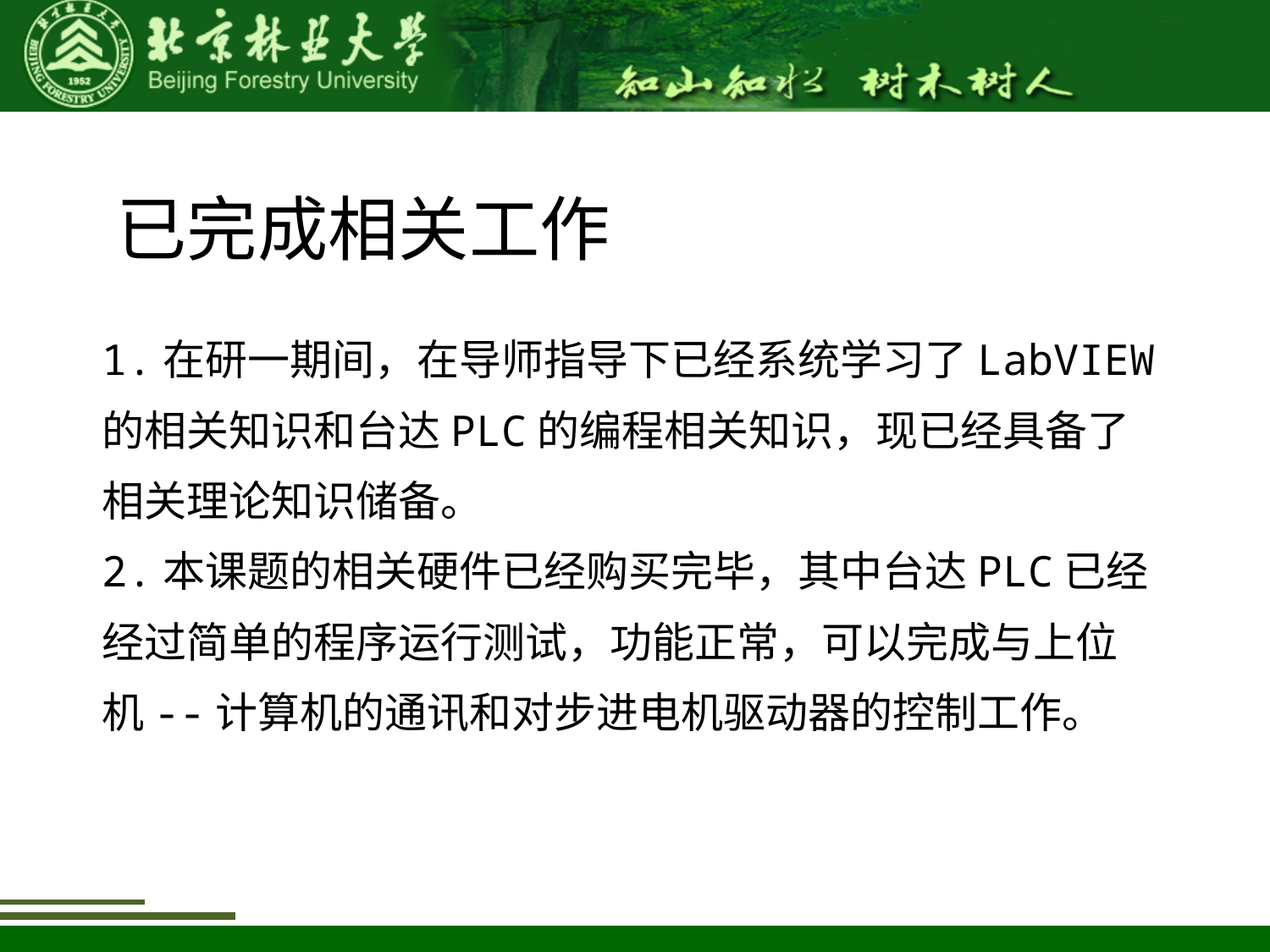

已完成相关工作
1.在研一期间，在导师指导下已经系统学习了LabVIEW的相关知识和台达PLC的编程相关知识，现已经具备了相关理论知识储备。
2.本课题的相关硬件已经购买完毕，其中台达PLC已经经过简单的程序运行测试，功能正常，可以完成与上位机--计算机的通讯和对步进电机驱动器的控制工作。